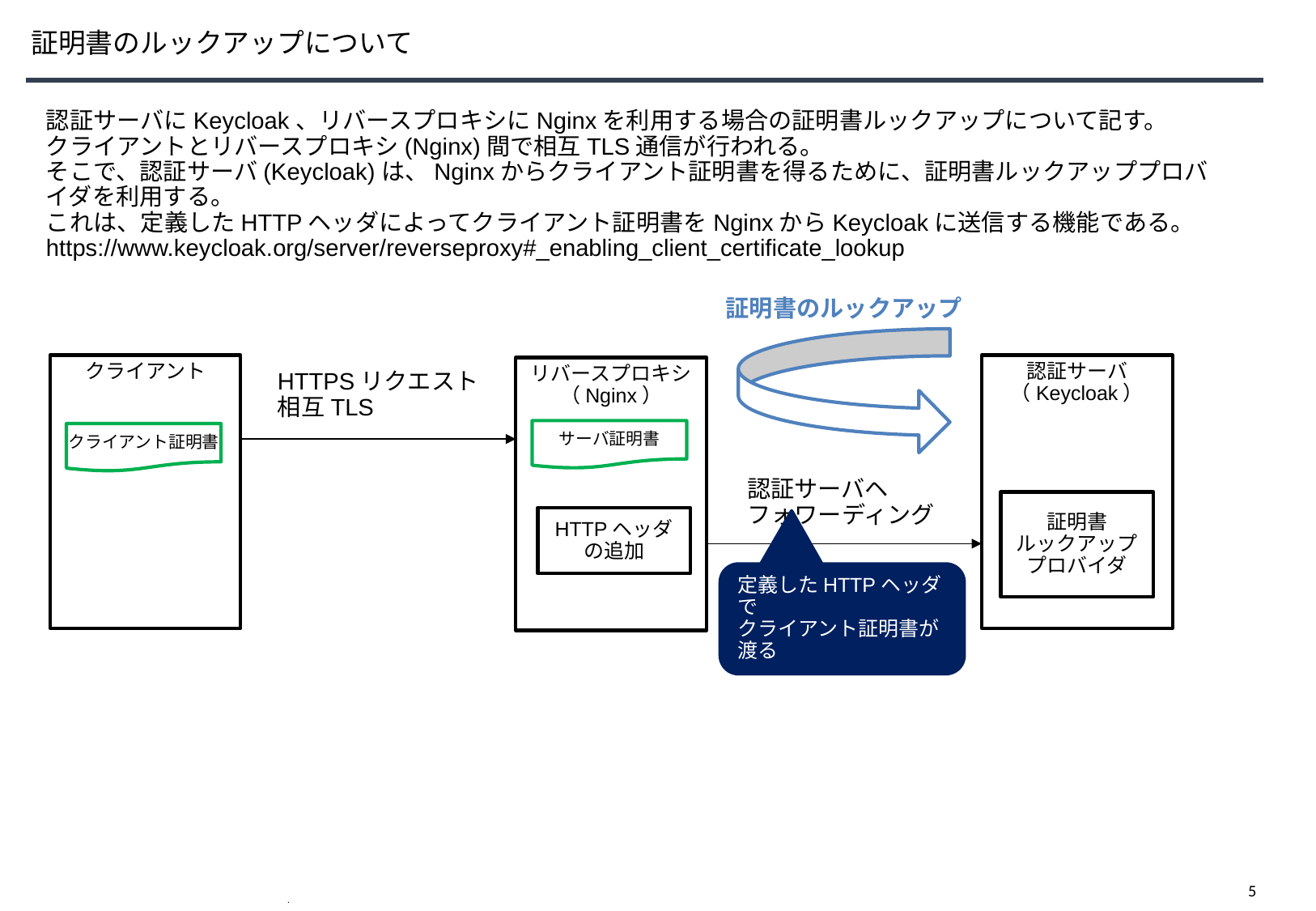

# 証明書のルックアップについて
認証サーバにKeycloak、リバースプロキシにNginxを利用する場合の証明書ルックアップについて記す。
クライアントとリバースプロキシ(Nginx)間で相互TLS通信が行われる。
そこで、認証サーバ(Keycloak)は、Nginxからクライアント証明書を得るために、証明書ルックアッププロバイダを利用する。
これは、定義したHTTPヘッダによってクライアント証明書をNginxからKeycloakに送信する機能である。
https://www.keycloak.org/server/reverseproxy#_enabling_client_certificate_lookup
証明書のルックアップ

認証サーバ
（Keycloak）
クライアント
リバースプロキシ
（Nginx）
HTTPSリクエスト
相互TLS
サーバ証明書
クライアント証明書
認証サーバヘ
フォワーディング
証明書
ルックアップ
プロバイダ
HTTPヘッダ
の追加
定義したHTTPヘッダで
クライアント証明書が渡る